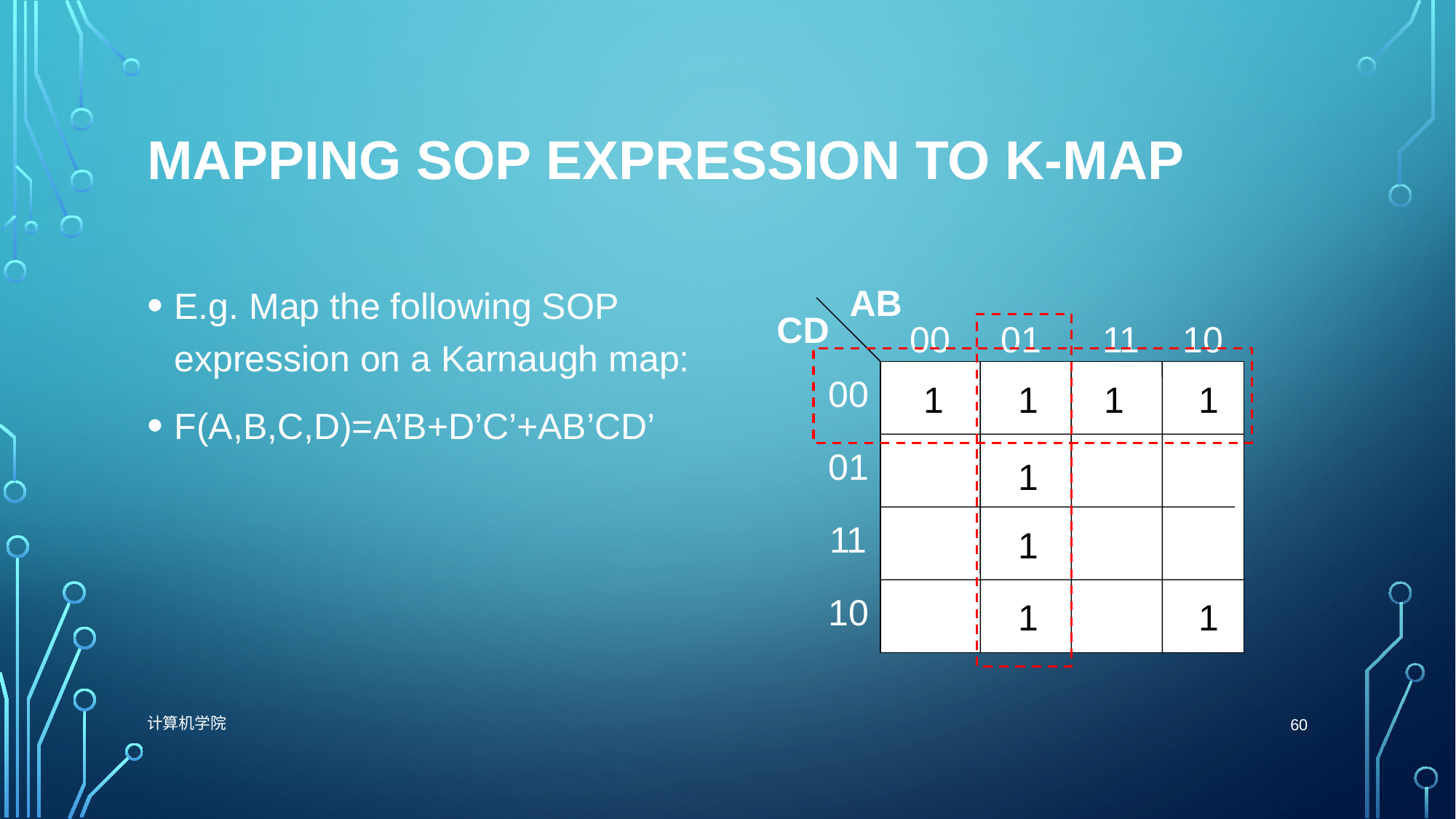

# Mapping sop expression to k-map
E.g. Map the following SOP expression on a Karnaugh map:
F(A,B,C,D)=A’B+D’C’+AB’CD’

AB

CD

00
01
11
10

00
1
1
1
1
01
1
11
1
10
1
1
60
计算机学院